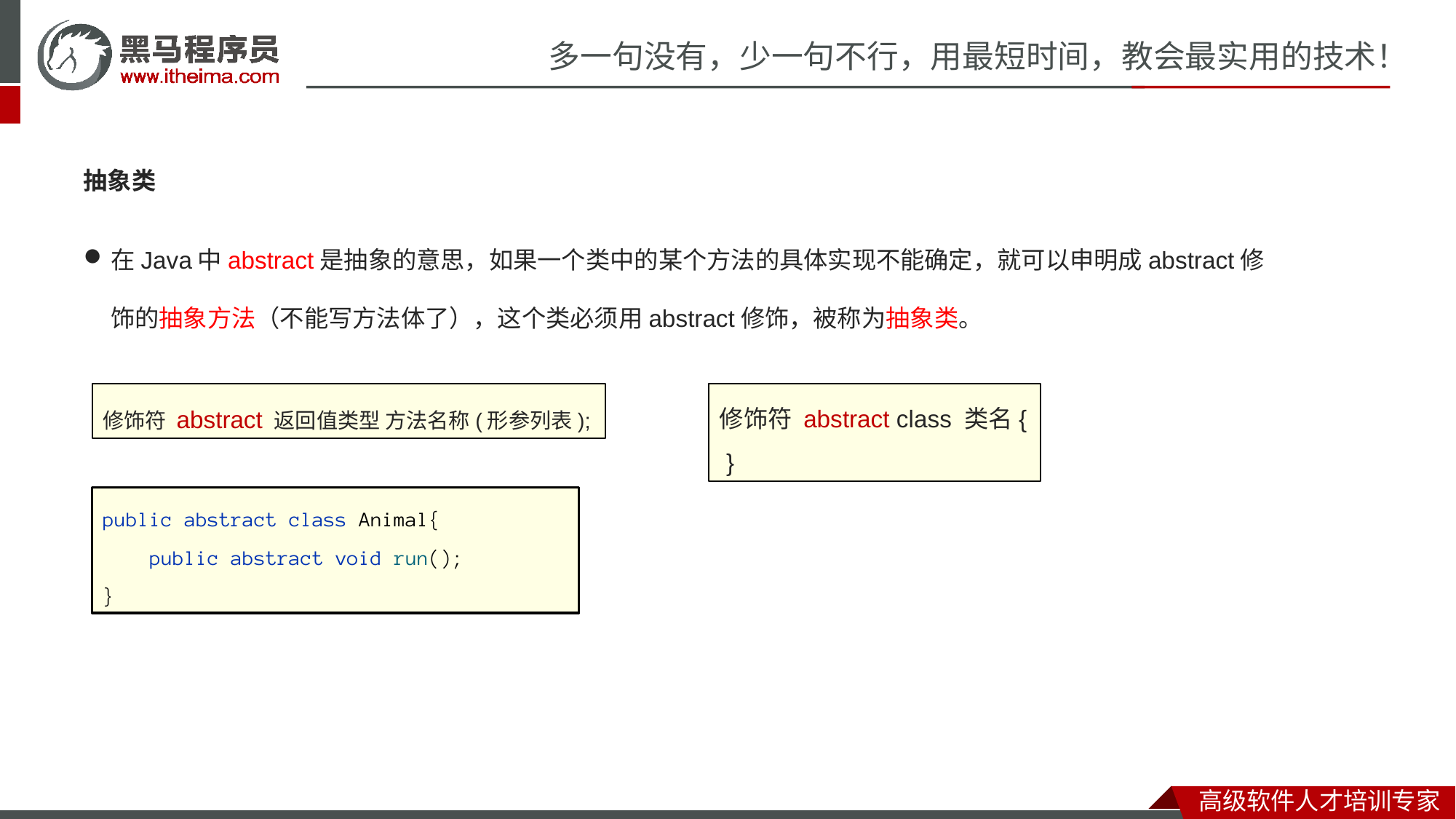

抽象类
在Java中abstract是抽象的意思，如果一个类中的某个方法的具体实现不能确定，就可以申明成abstract修饰的抽象方法（不能写方法体了），这个类必须用abstract修饰，被称为抽象类。
修饰符 abstract class 类名{  }
修饰符 abstract 返回值类型 方法名称(形参列表);
public abstract class Animal{
    public abstract void run();
}